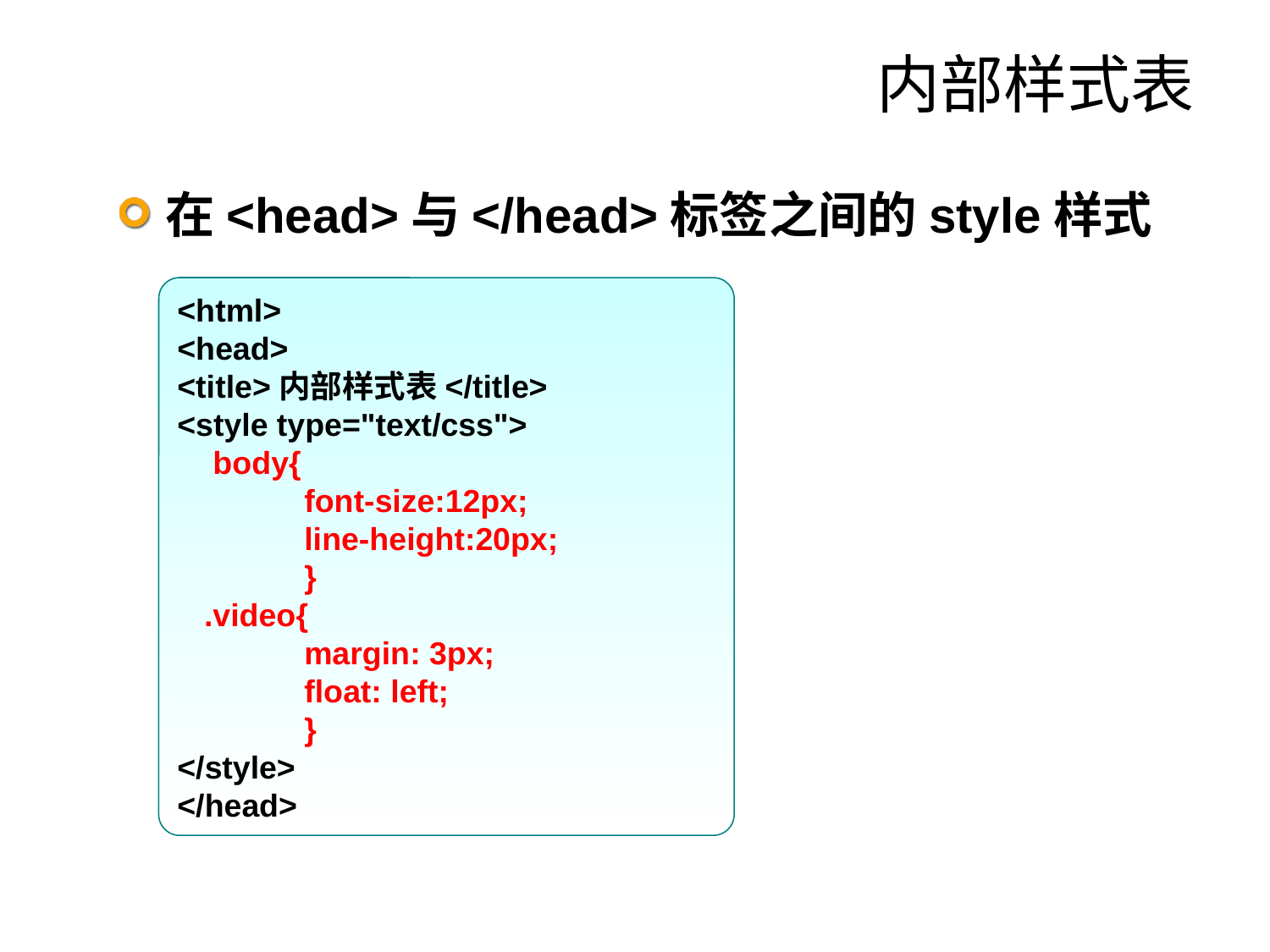

# 内部样式表
在<head>与</head>标签之间的style样式
<html>
<head>
<title>内部样式表</title>
<style type="text/css">
    body{
	font-size:12px;
	line-height:20px;
	}
   .video{
	margin: 3px;
	float: left;
	}
</style>
</head>